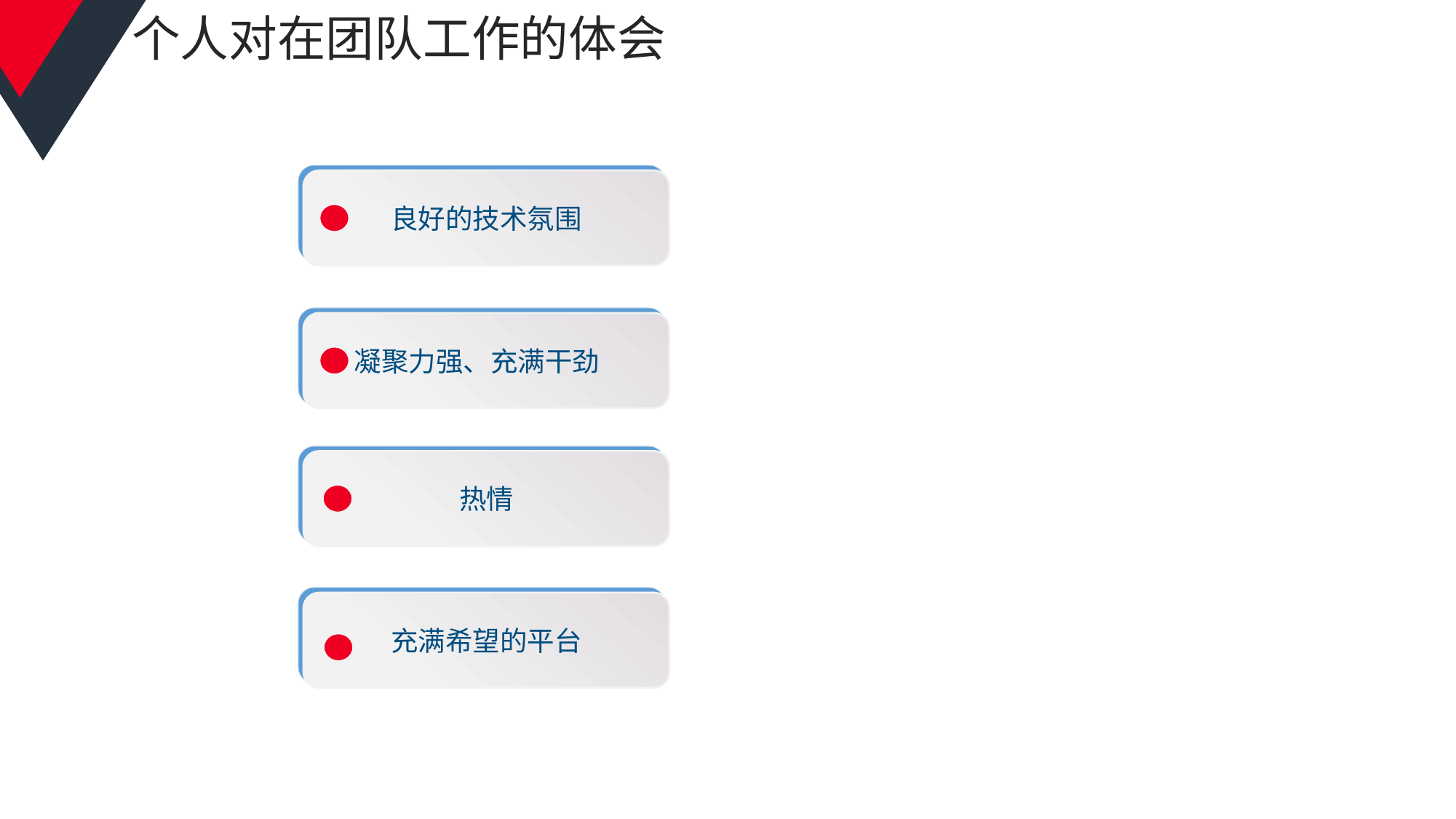

# 个人对在团队工作的体会
良好的技术氛围

01
凝聚力强、充满干劲

02
热情

充满希望的平台